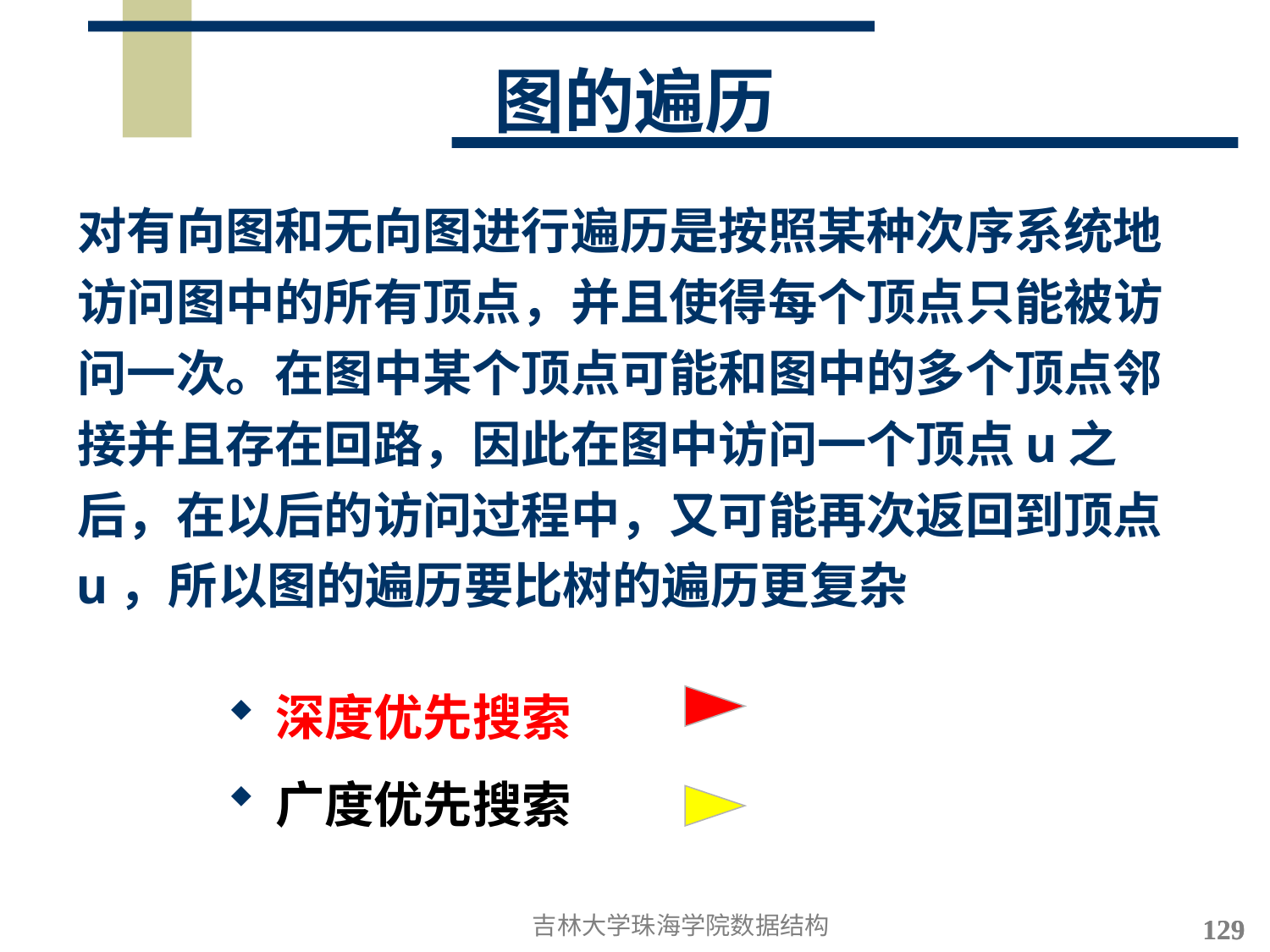

# 图的遍历
对有向图和无向图进行遍历是按照某种次序系统地访问图中的所有顶点，并且使得每个顶点只能被访问一次。在图中某个顶点可能和图中的多个顶点邻接并且存在回路，因此在图中访问一个顶点u之后，在以后的访问过程中，又可能再次返回到顶点u，所以图的遍历要比树的遍历更复杂
深度优先搜索
广度优先搜索

129
吉林大学珠海学院数据结构